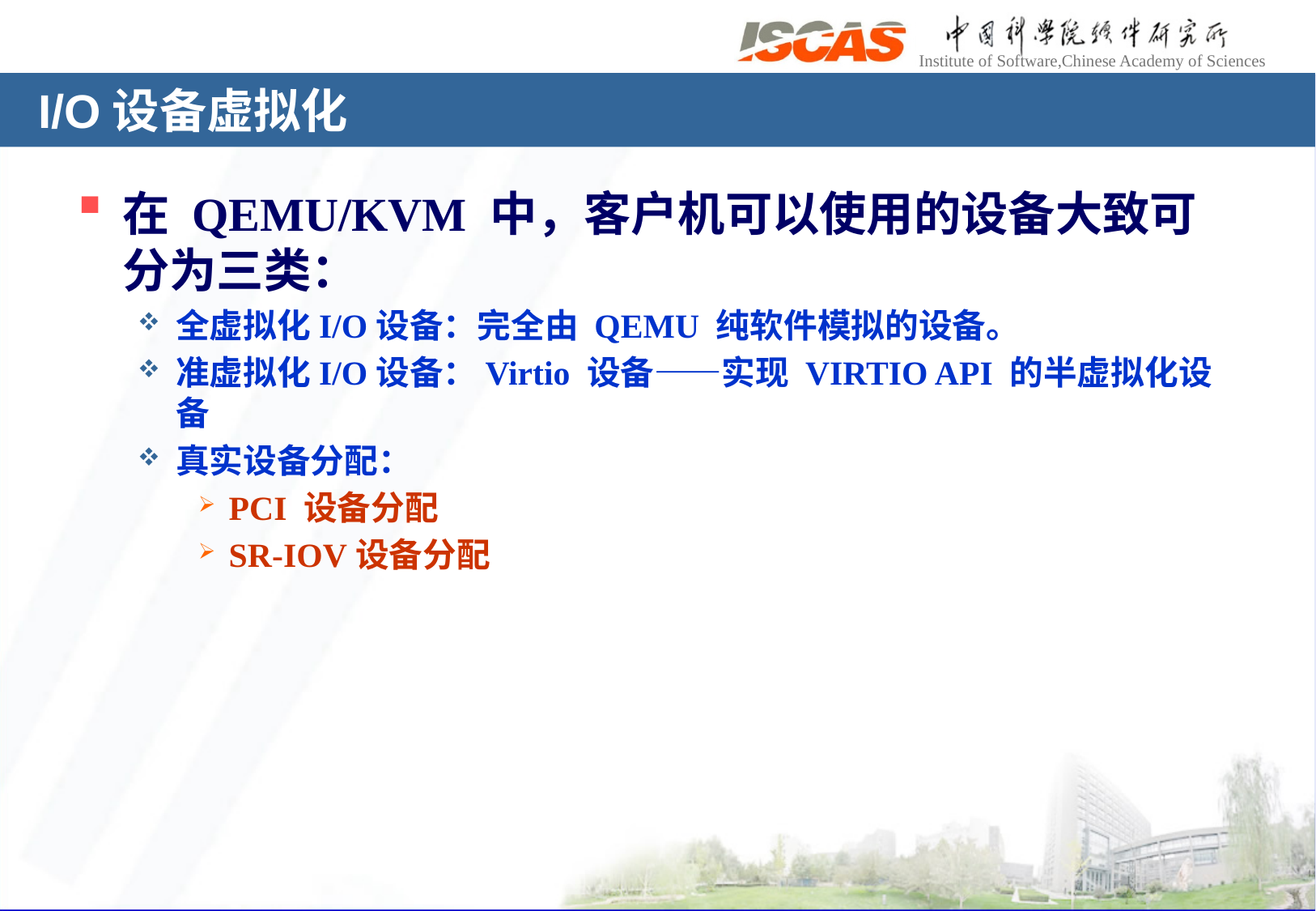

# I/O设备虚拟化
在 QEMU/KVM 中，客户机可以使用的设备大致可分为三类：
全虚拟化I/O设备：完全由 QEMU 纯软件模拟的设备。
准虚拟化I/O设备：Virtio 设备——实现 VIRTIO API 的半虚拟化设备
真实设备分配：
PCI 设备分配
SR-IOV设备分配